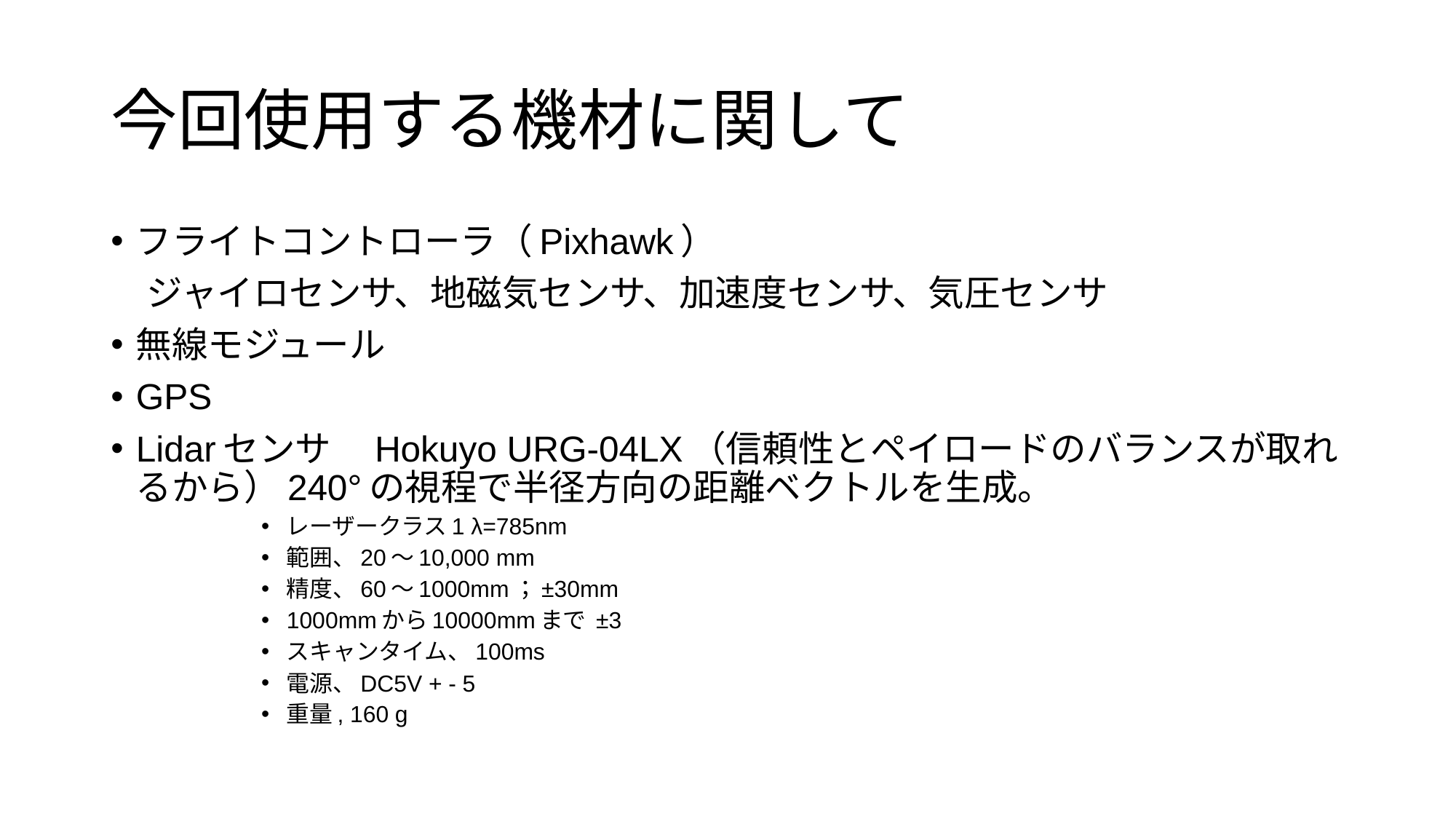

# 今回使用する機材に関して
フライトコントローラ（Pixhawk）
　ジャイロセンサ、地磁気センサ、加速度センサ、気圧センサ
無線モジュール
GPS
Lidarセンサ　Hokuyo URG-04LX（信頼性とペイロードのバランスが取れるから）240°の視程で半径方向の距離ベクトルを生成。
レーザークラス1 λ=785nm
範囲、20〜10,000 mm
精度、60～1000mm；±30mm
1000mmから10000mmまで ±3
スキャンタイム、100ms
電源、DC5V + - 5
重量, 160 g